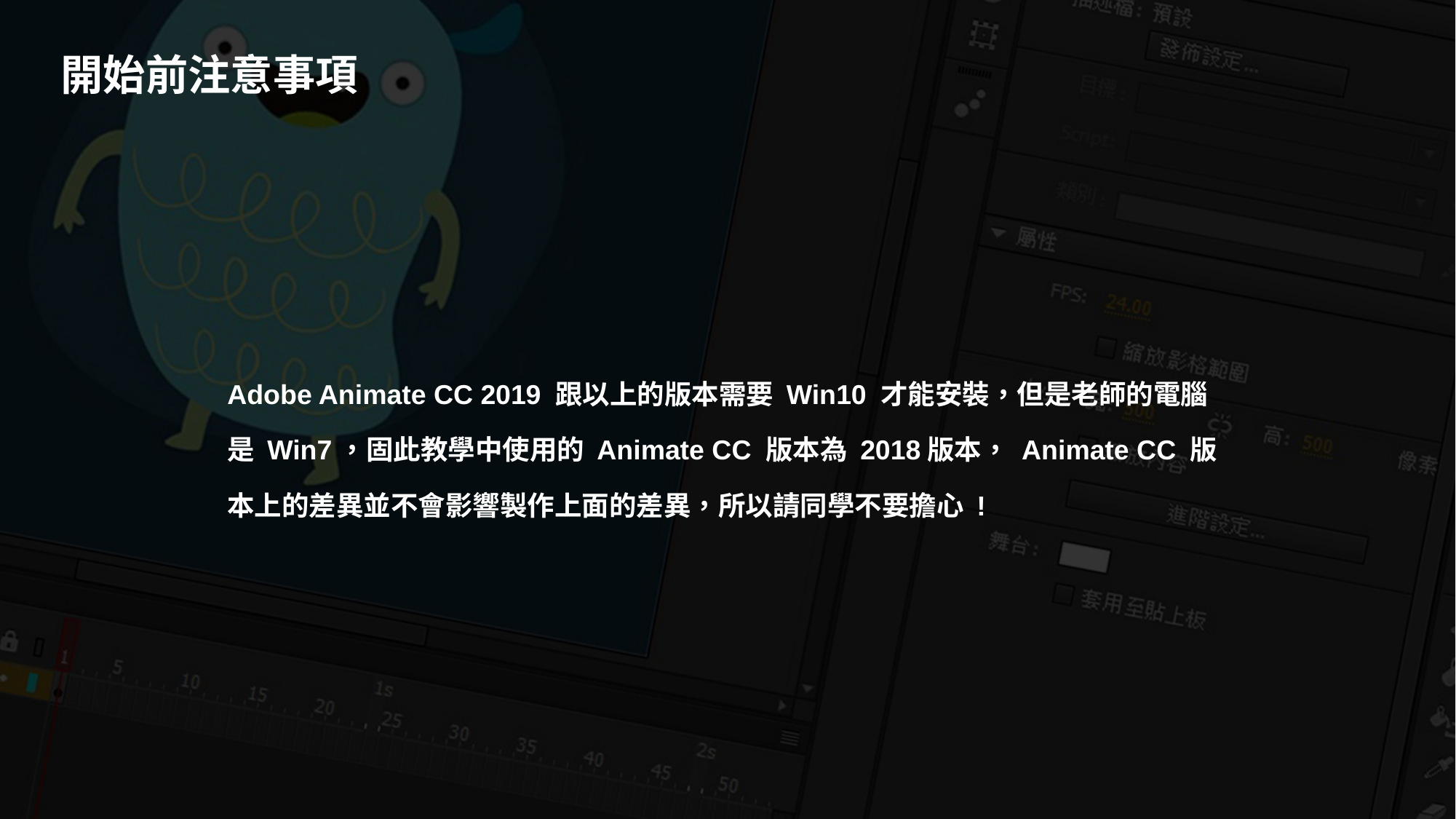

# 開始前注意事項
Adobe Animate CC 2019 跟以上的版本需要 Win10 才能安裝，但是老師的電腦是 Win7，固此教學中使用的 Animate CC 版本為 2018版本， Animate CC 版本上的差異並不會影響製作上面的差異，所以請同學不要擔心 !